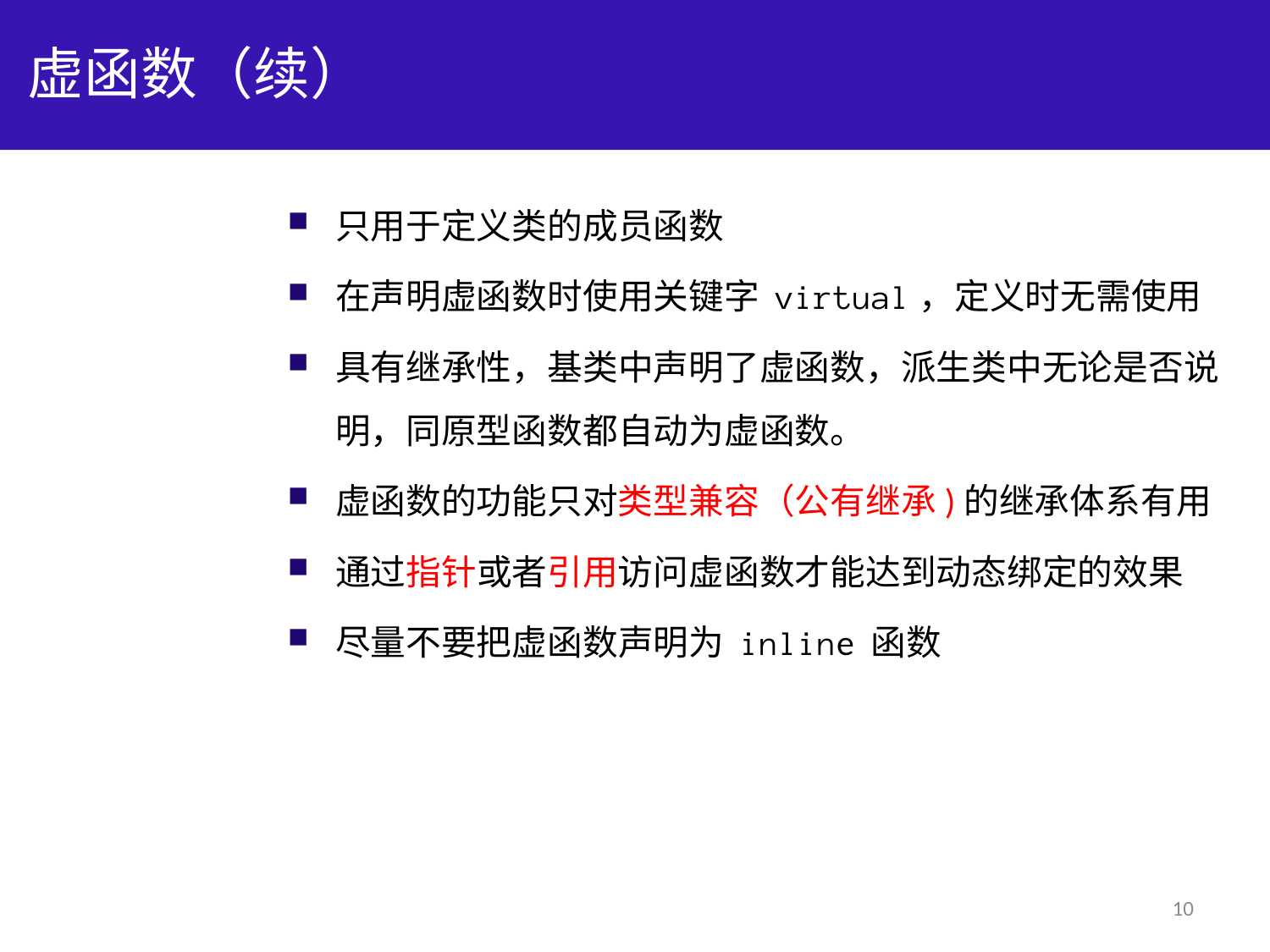

# 虚函数（续）
只用于定义类的成员函数
在声明虚函数时使用关键字 virtual，定义时无需使用
具有继承性，基类中声明了虚函数，派生类中无论是否说明，同原型函数都自动为虚函数。
虚函数的功能只对类型兼容（公有继承)的继承体系有用
通过指针或者引用访问虚函数才能达到动态绑定的效果
尽量不要把虚函数声明为 inline 函数
10